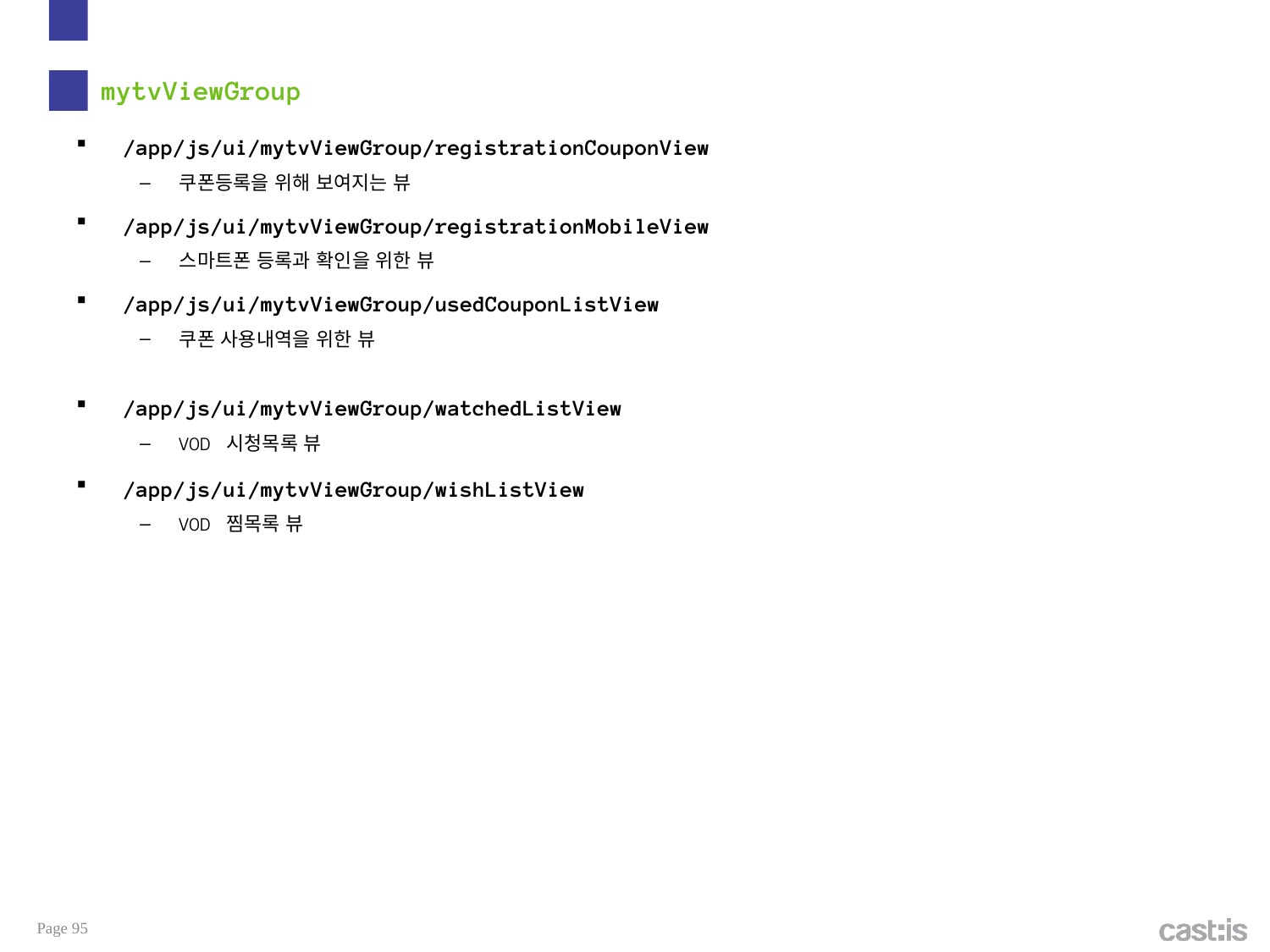

# mytvViewGroup
/app/js/ui/mytvViewGroup/registrationCouponView
쿠폰등록을 위해 보여지는 뷰

/app/js/ui/mytvViewGroup/registrationMobileView
스마트폰 등록과 확인을 위한 뷰

/app/js/ui/mytvViewGroup/usedCouponListView
쿠폰 사용내역을 위한 뷰

/app/js/ui/mytvViewGroup/watchedListView
VOD 시청목록 뷰

/app/js/ui/mytvViewGroup/wishListView
VOD 찜목록 뷰

Page 95